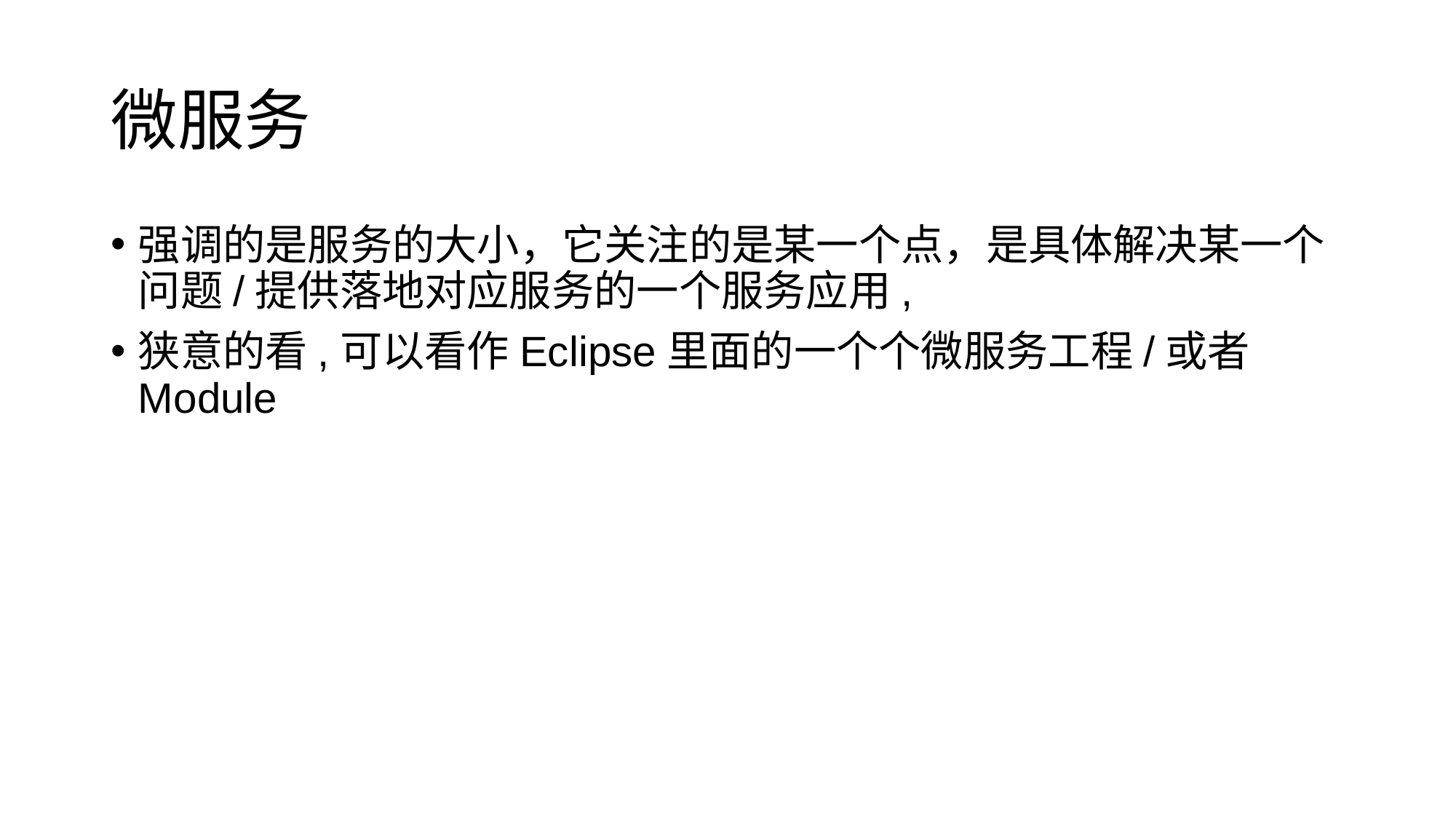

# 微服务
强调的是服务的大小，它关注的是某一个点，是具体解决某一个问题/提供落地对应服务的一个服务应用,
狭意的看,可以看作Eclipse里面的一个个微服务工程/或者Module